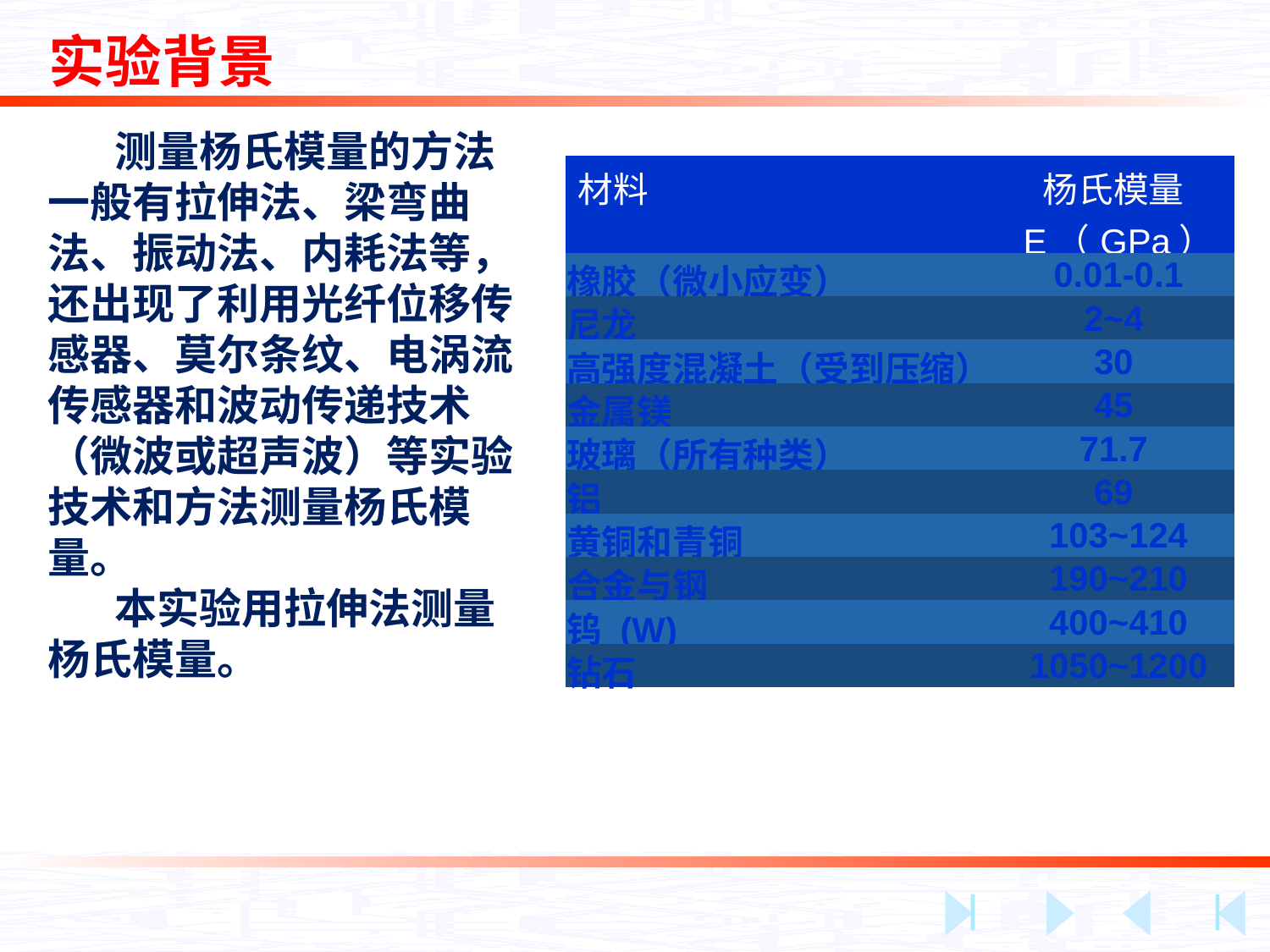

实验背景
      测量杨氏模量的方法一般有拉伸法、梁弯曲法、振动法、内耗法等，还出现了利用光纤位移传感器、莫尔条纹、电涡流传感器和波动传递技术（微波或超声波）等实验技术和方法测量杨氏模量。
      本实验用拉伸法测量杨氏模量。
| 材料 | 杨氏模量E（GPa） |
| --- | --- |
| 橡胶（微小应变） | 0.01-0.1 |
| 尼龙 | 2~4 |
| 高强度混凝土（受到压缩） | 30 |
| 金属镁 | 45 |
| 玻璃（所有种类） | 71.7 |
| 铝 | 69 |
| 黄铜和青铜 | 103~124 |
| 合金与钢 | 190~210 |
| 钨 (W) | 400~410 |
| 钻石 | 1050~1200 |